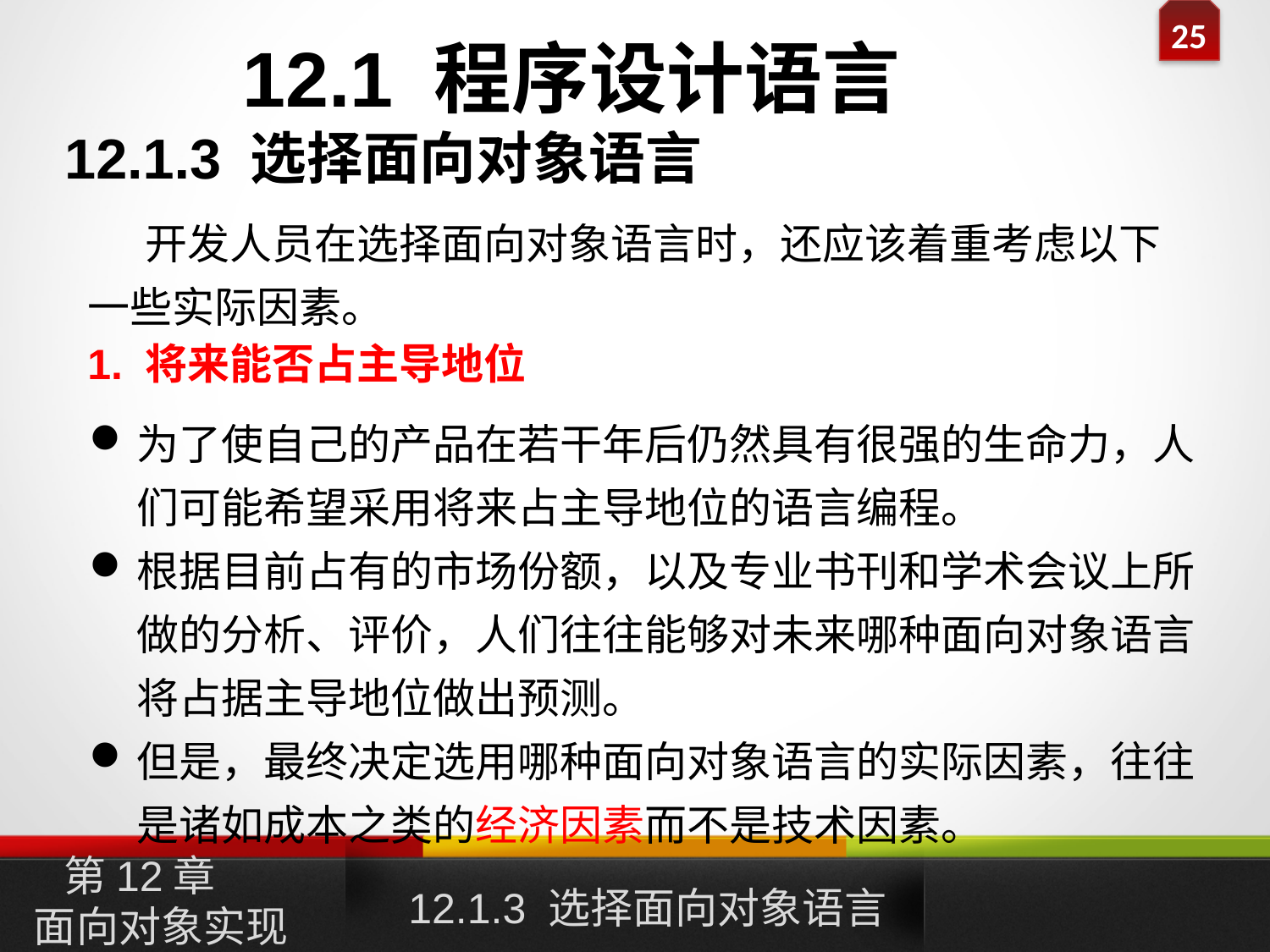

12.1 程序设计语言
12.1.3 选择面向对象语言
     开发人员在选择面向对象语言时，还应该着重考虑以下一些实际因素。
1. 将来能否占主导地位
为了使自己的产品在若干年后仍然具有很强的生命力，人们可能希望采用将来占主导地位的语言编程。
根据目前占有的市场份额，以及专业书刊和学术会议上所做的分析、评价，人们往往能够对未来哪种面向对象语言将占据主导地位做出预测。
但是，最终决定选用哪种面向对象语言的实际因素，往往是诸如成本之类的经济因素而不是技术因素。
12.1.3 选择面向对象语言